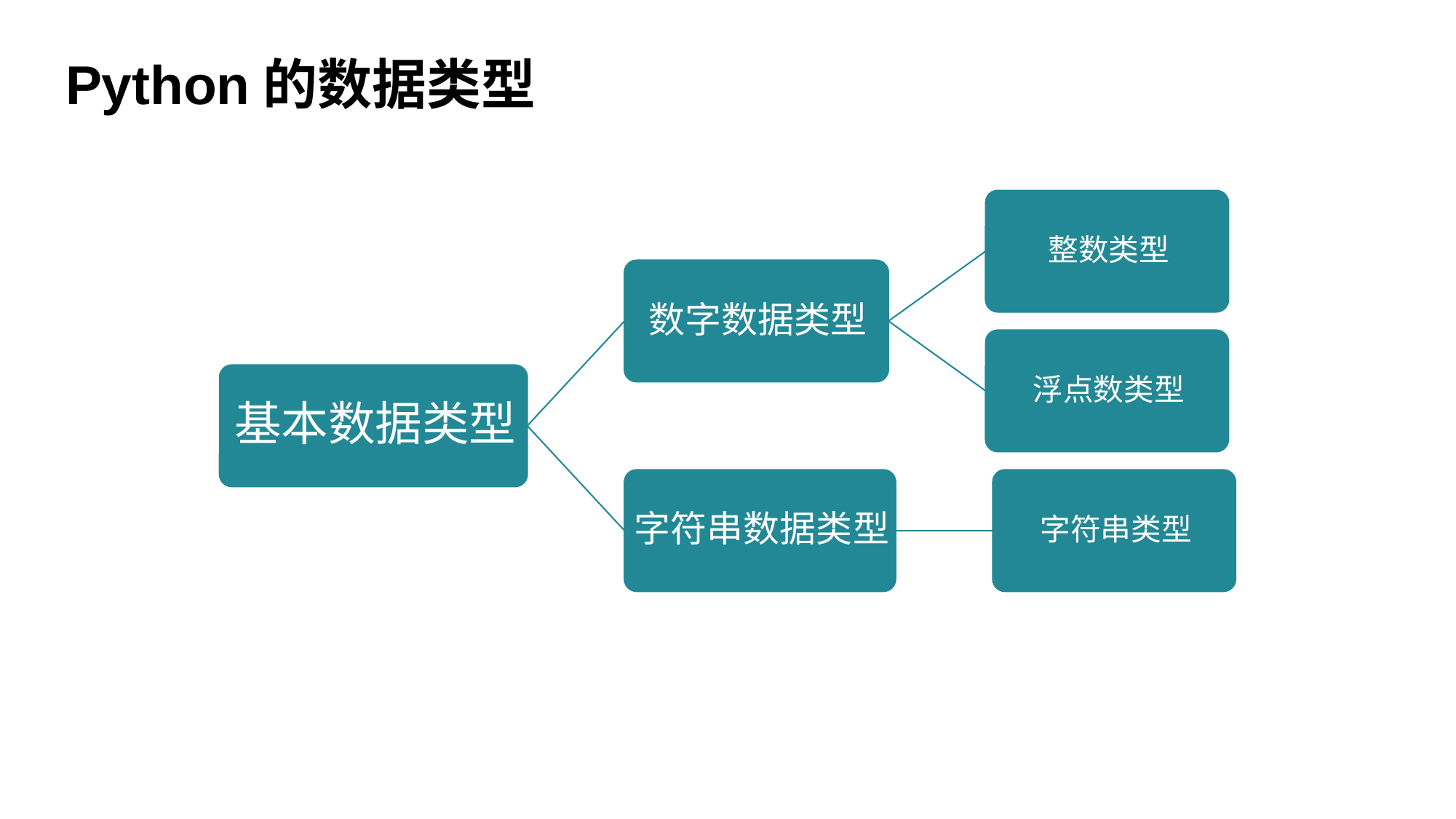

# Python的数据类型
基本数据类型

数字数据类型

整数类型

浮点数类型

字符串数据类型

字符串类型